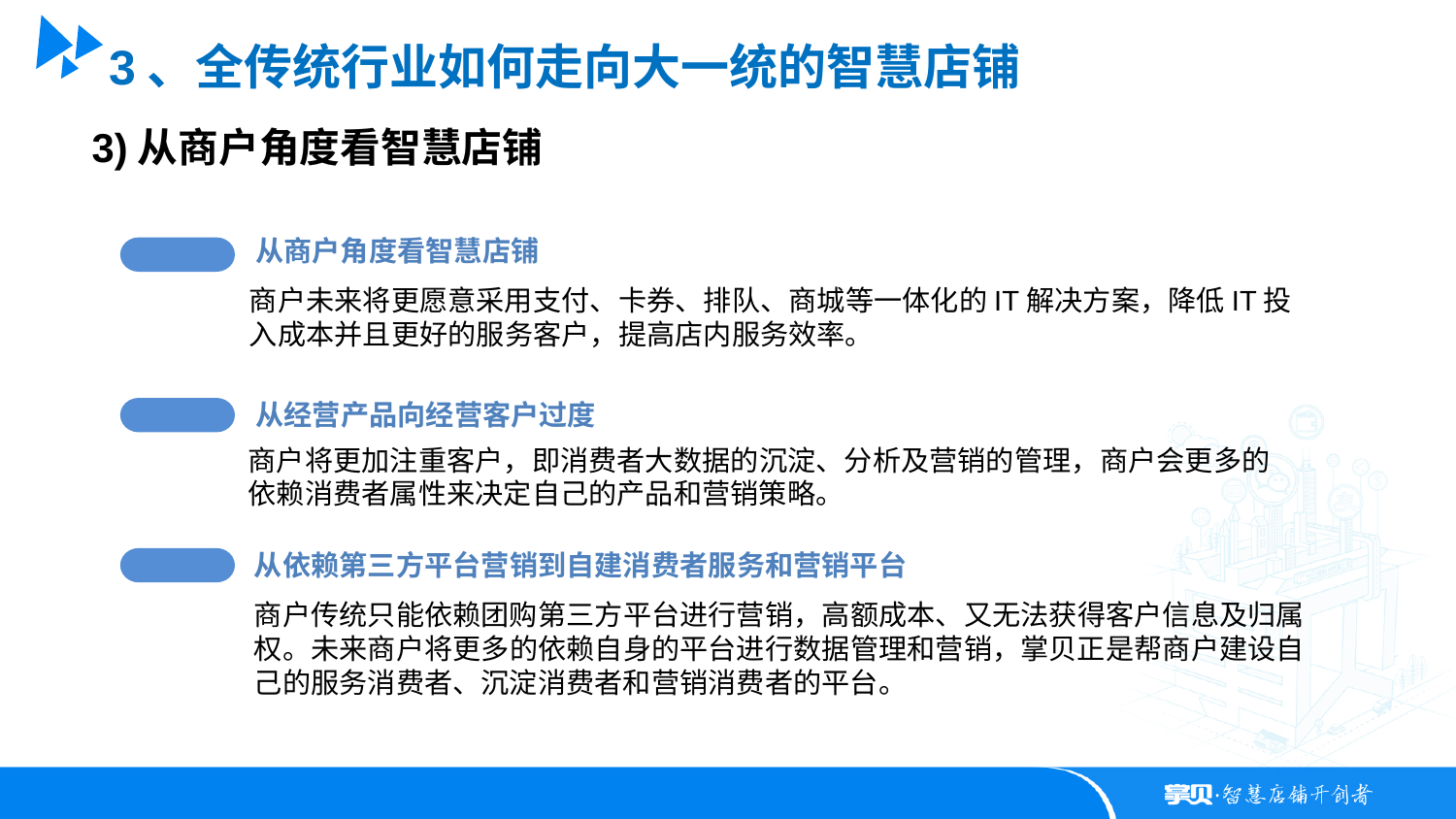

3、全传统行业如何走向大一统的智慧店铺

3)从商户角度看智慧店铺
从商户角度看智慧店铺

商户未来将更愿意采用支付、卡券、排队、商城等一体化的IT解决方案，降低IT投入成本并且更好的服务客户，提高店内服务效率。
从经营产品向经营客户过度

商户将更加注重客户，即消费者大数据的沉淀、分析及营销的管理，商户会更多的依赖消费者属性来决定自己的产品和营销策略。
从依赖第三方平台营销到自建消费者服务和营销平台

商户传统只能依赖团购第三方平台进行营销，高额成本、又无法获得客户信息及归属权。未来商户将更多的依赖自身的平台进行数据管理和营销，掌贝正是帮商户建设自己的服务消费者、沉淀消费者和营销消费者的平台。